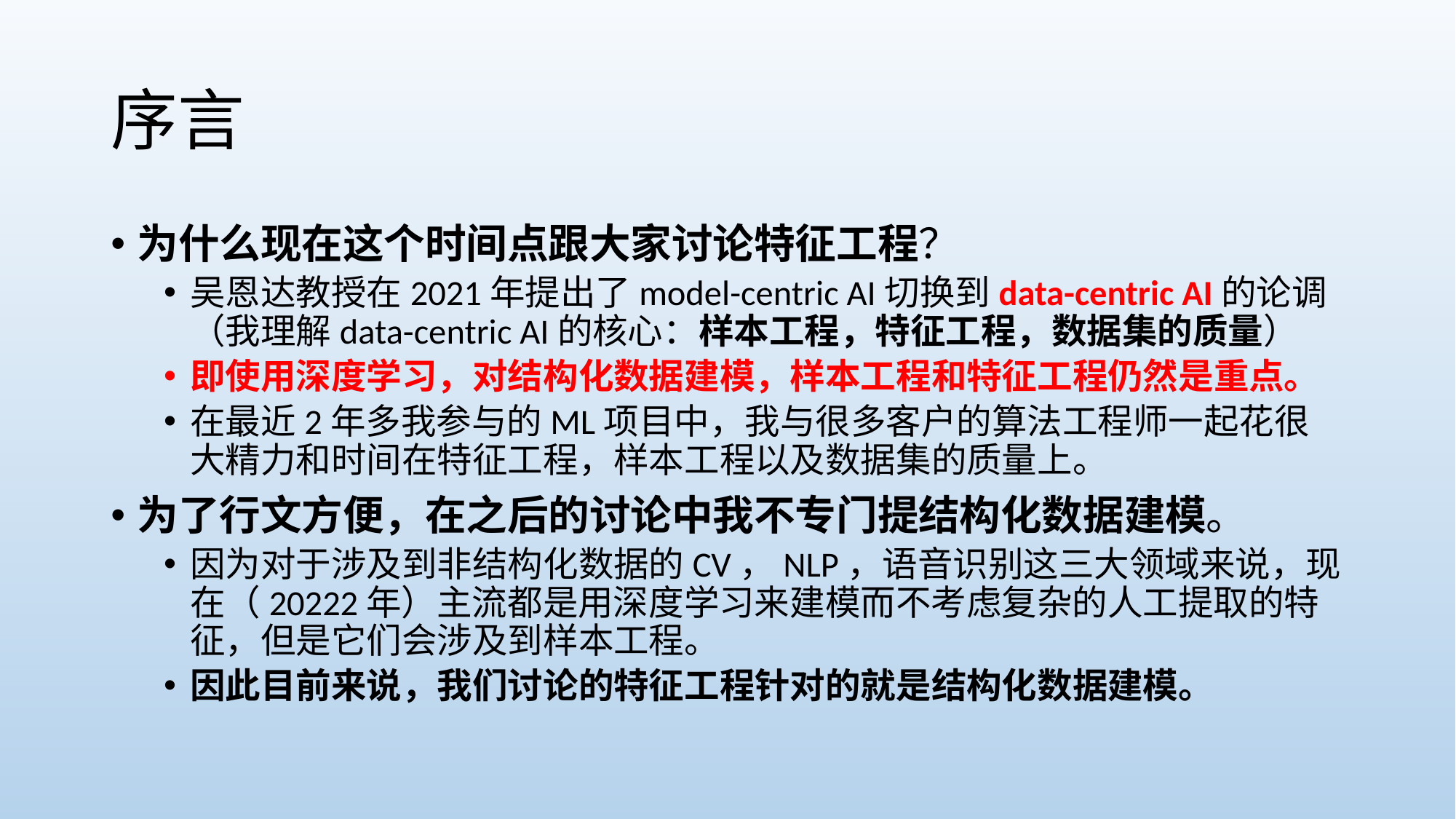

# 序言
为什么现在这个时间点跟大家讨论特征工程？
吴恩达教授在2021年提出了model-centric AI切换到data-centric AI的论调（我理解data-centric AI的核心：样本工程，特征工程，数据集的质量）
即使用深度学习，对结构化数据建模，样本工程和特征工程仍然是重点。
在最近2年多我参与的ML项目中，我与很多客户的算法工程师一起花很大精力和时间在特征工程，样本工程以及数据集的质量上。
为了行文方便，在之后的讨论中我不专门提结构化数据建模。
因为对于涉及到非结构化数据的CV，NLP，语音识别这三大领域来说，现在（20222年）主流都是用深度学习来建模而不考虑复杂的人工提取的特征，但是它们会涉及到样本工程。
因此目前来说，我们讨论的特征工程针对的就是结构化数据建模。